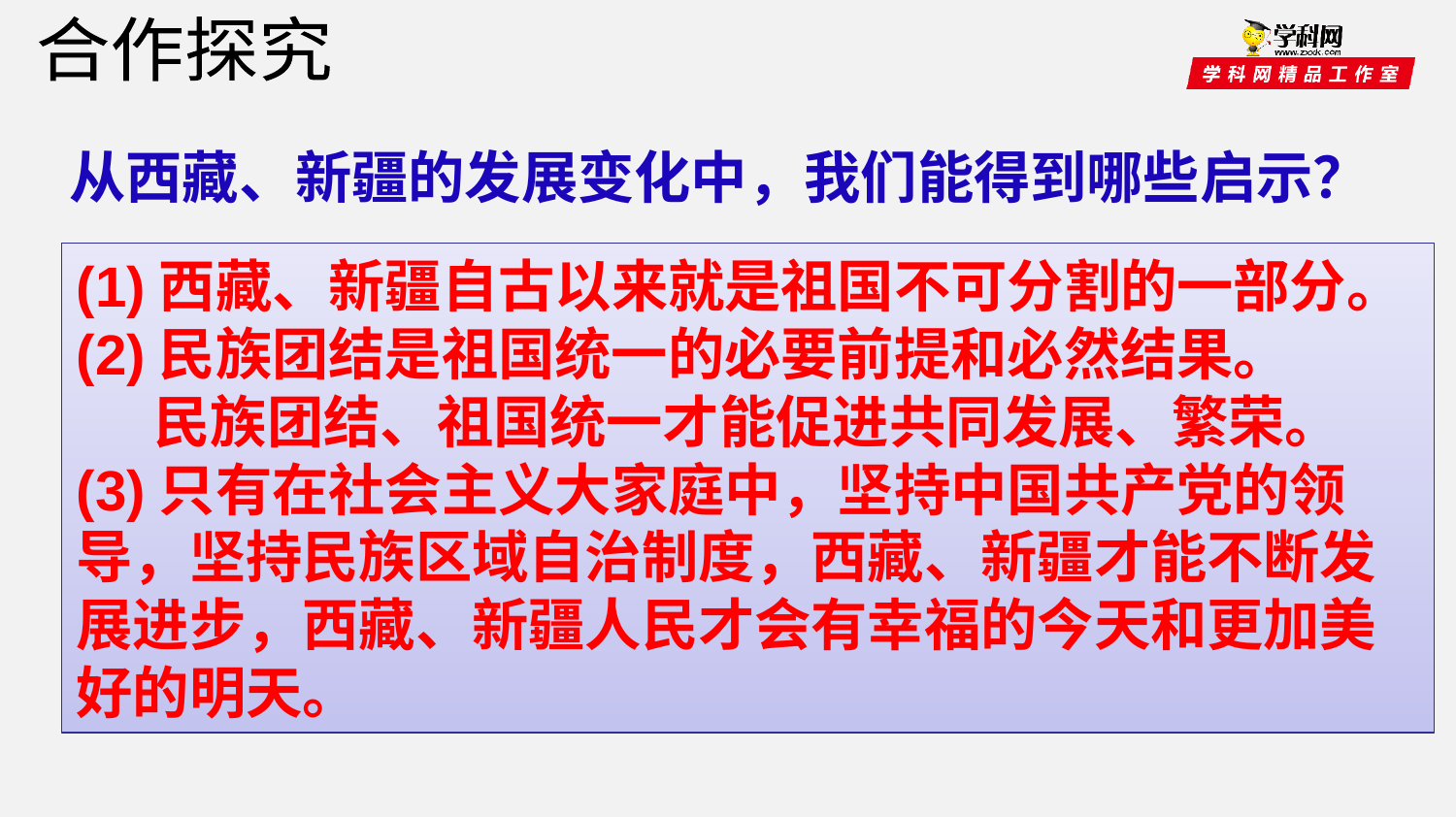

合作探究
从西藏、新疆的发展变化中，我们能得到哪些启示？
(1)西藏、新疆自古以来就是祖国不可分割的一部分。 (2)民族团结是祖国统一的必要前提和必然结果。
     民族团结、祖国统一才能促进共同发展、繁荣。
(3)只有在社会主义大家庭中，坚持中国共产党的领导，坚持民族区域自治制度，西藏、新疆才能不断发展进步，西藏、新疆人民才会有幸福的今天和更加美好的明天。